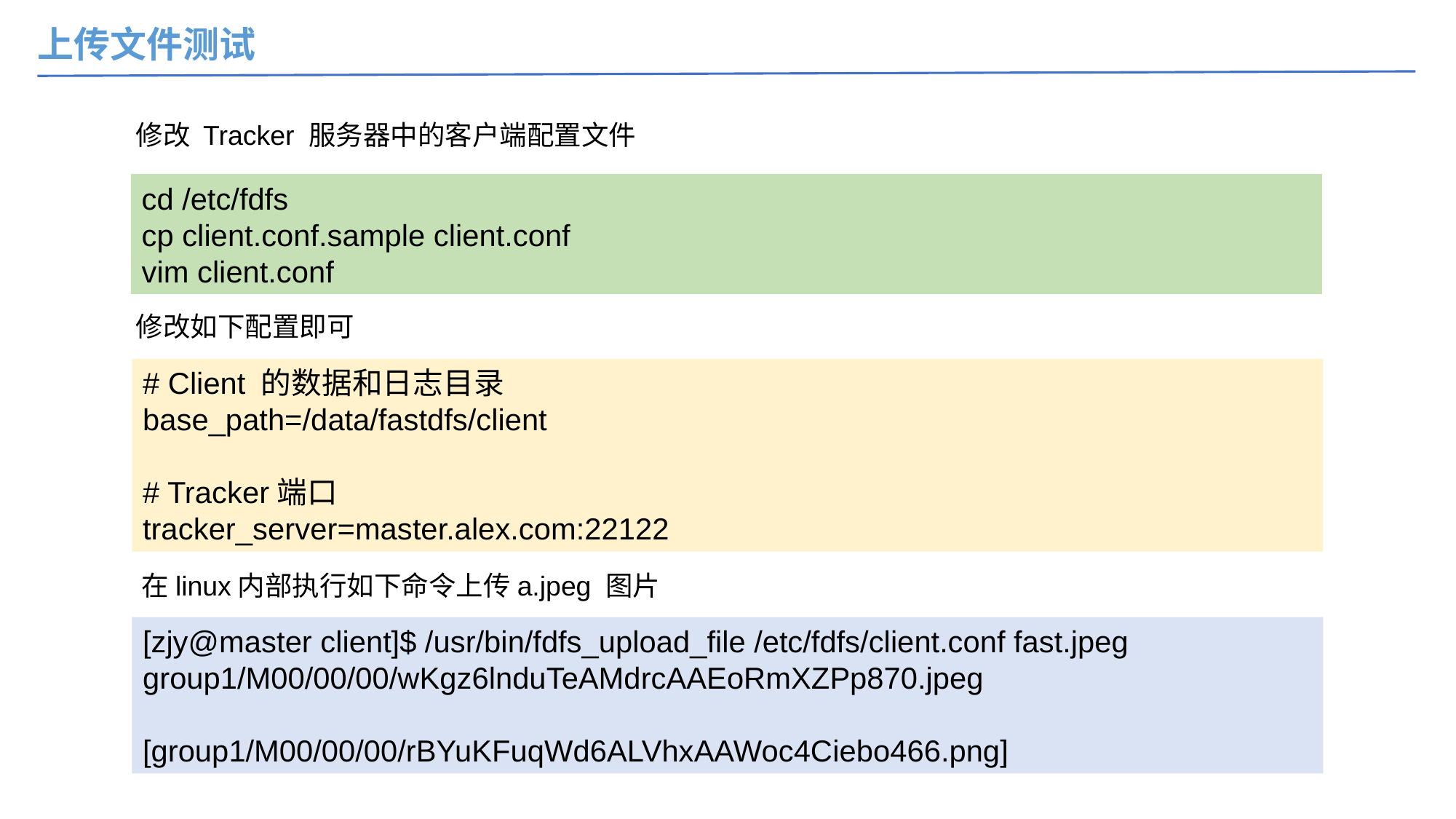

上传文件测试
修改 Tracker 服务器中的客户端配置文件
cd /etc/fdfs
cp client.conf.sample client.conf
vim client.conf
修改如下配置即可
# Client 的数据和日志目录
base_path=/data/fastdfs/client

# Tracker端口
tracker_server=master.alex.com:22122
在linux内部执行如下命令上传a.jpeg 图片
[zjy@master client]$ /usr/bin/fdfs_upload_file /etc/fdfs/client.conf fast.jpeg
group1/M00/00/00/wKgz6lnduTeAMdrcAAEoRmXZPp870.jpeg

[group1/M00/00/00/rBYuKFuqWd6ALVhxAAWoc4Ciebo466.png]